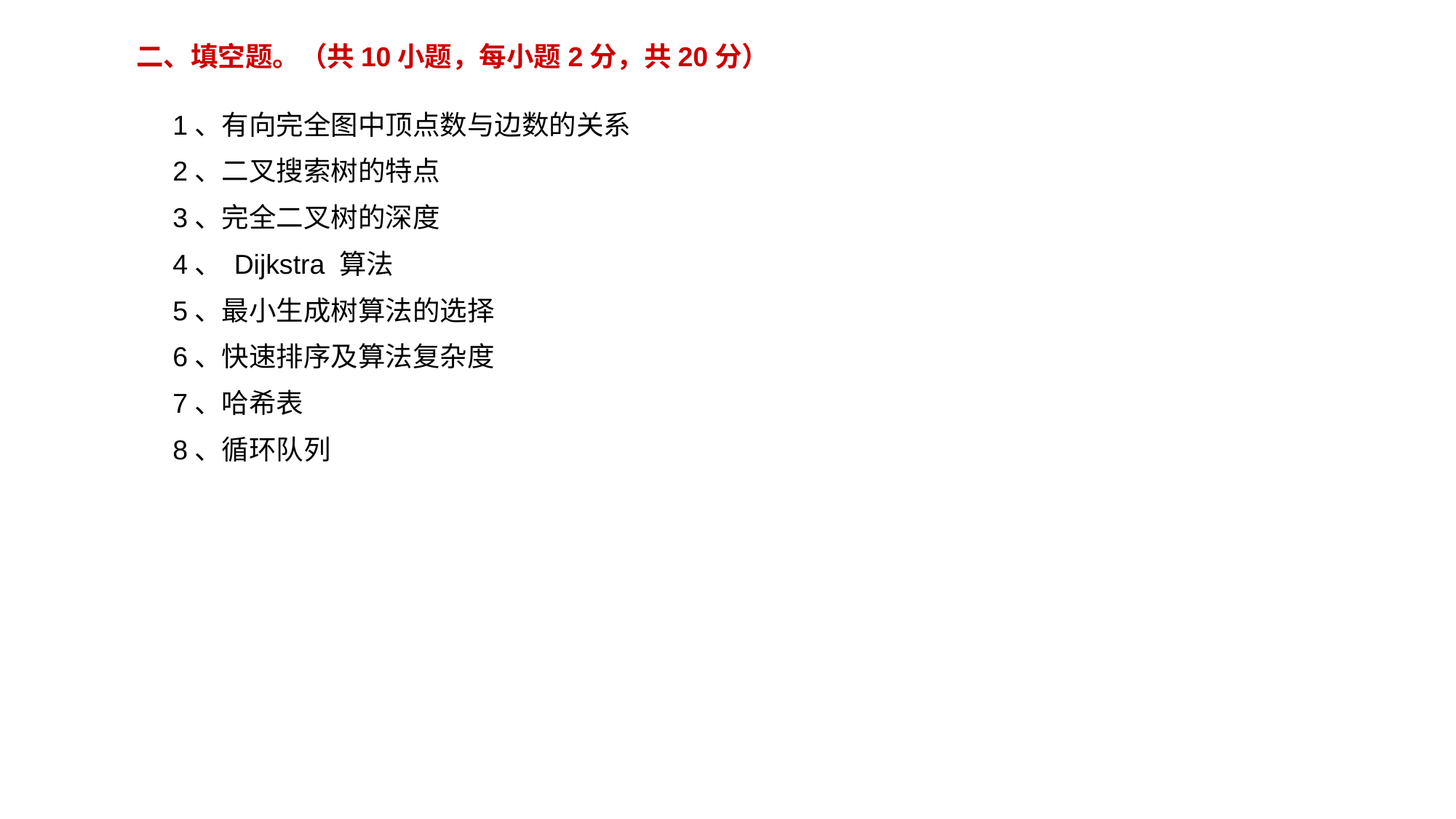

二、填空题。（共10小题，每小题2分，共20分）
1、有向完全图中顶点数与边数的关系
2、二叉搜索树的特点
3、完全二叉树的深度
4、 Dijkstra 算法
5、最小生成树算法的选择
6、快速排序及算法复杂度
7、哈希表
8、循环队列